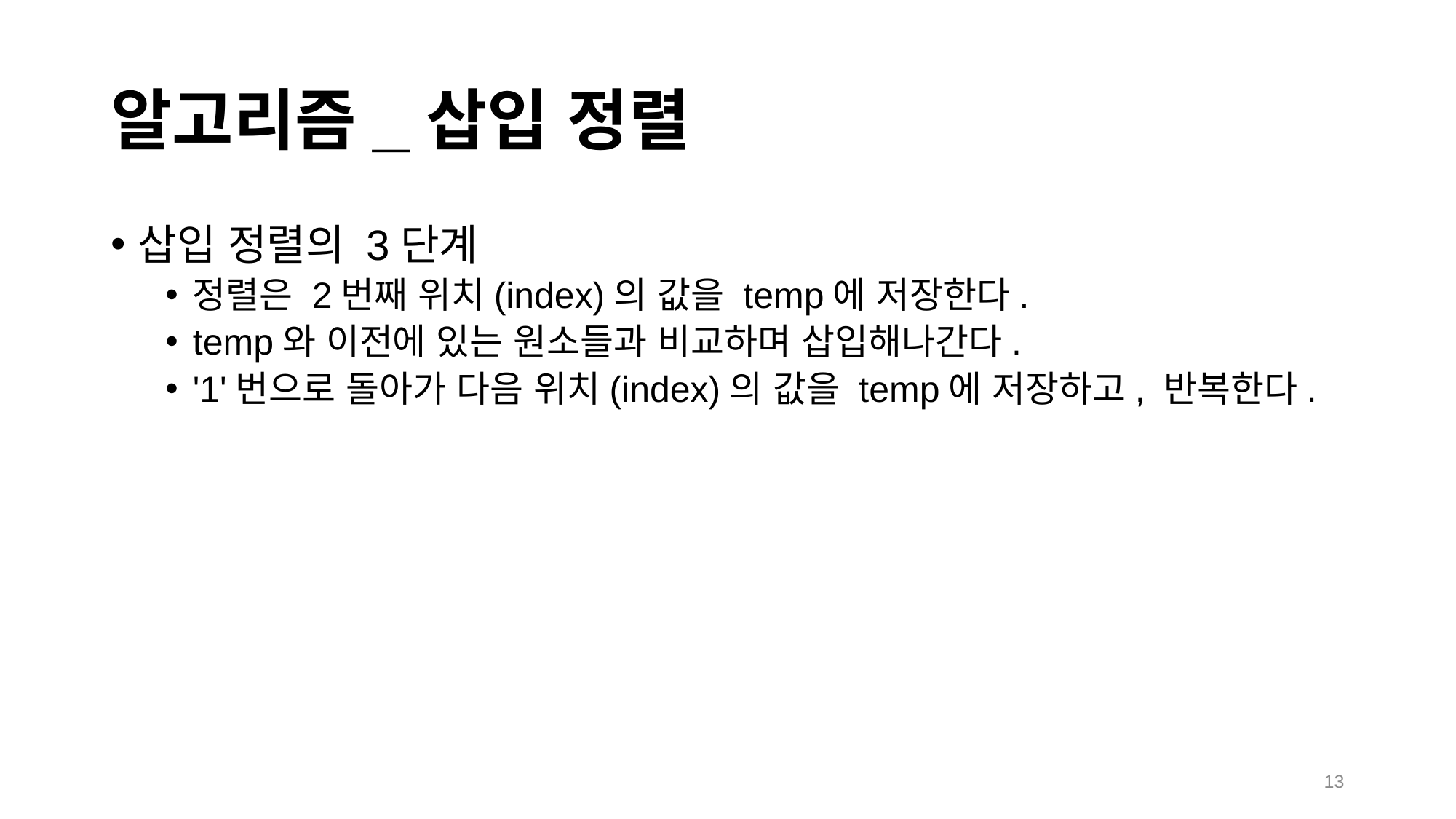

# 알고리즘_삽입 정렬
삽입 정렬의 3단계
정렬은 2번째 위치(index)의 값을 temp에 저장한다.
temp와 이전에 있는 원소들과 비교하며 삽입해나간다.
'1'번으로 돌아가 다음 위치(index)의 값을 temp에 저장하고, 반복한다.
13